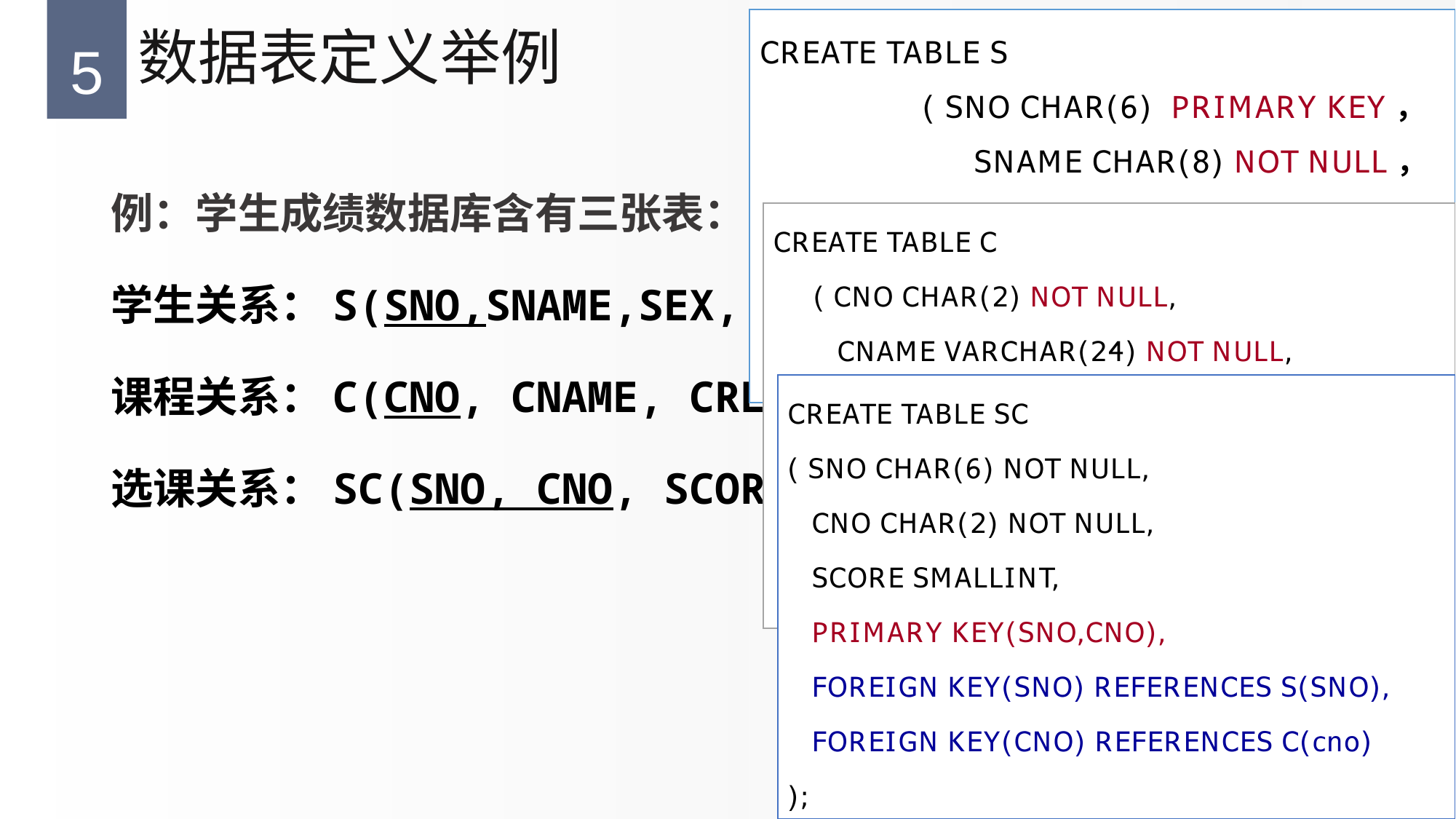

# 数据表定义举例
CREATE TABLE S
   　              ( SNO CHAR(6)  PRIMARY KEY，
                        SNAME CHAR(8) NOT NULL，
                        AGE SMALLINT，
                        SEX CHAR(1)，
                        DNAME VARCHAR(12)
                    )；
例：学生成绩数据库含有三张表：
学生关系：S(SNO,SNAME,SEX, AGE, DNAME)
课程关系：C(CNO, CNAME, CREDIT, PRE_CNO)
选课关系：SC(SNO, CNO, SCORE)
CREATE TABLE C
     ( CNO CHAR(2) NOT NULL,
        CNAME VARCHAR(24) NOT NULL,
        CREDIT SMALLINT,
        PRE_CNO CHAR(2),
        PRIMARY KEY(CNO)
     );
CREATE TABLE SC
( SNO CHAR(6) NOT NULL,
   CNO CHAR(2) NOT NULL,
   SCORE SMALLINT,
   PRIMARY KEY(SNO,CNO),
   FOREIGN KEY(SNO) REFERENCES S(SNO),
   FOREIGN KEY(CNO) REFERENCES C(cno)
);
10